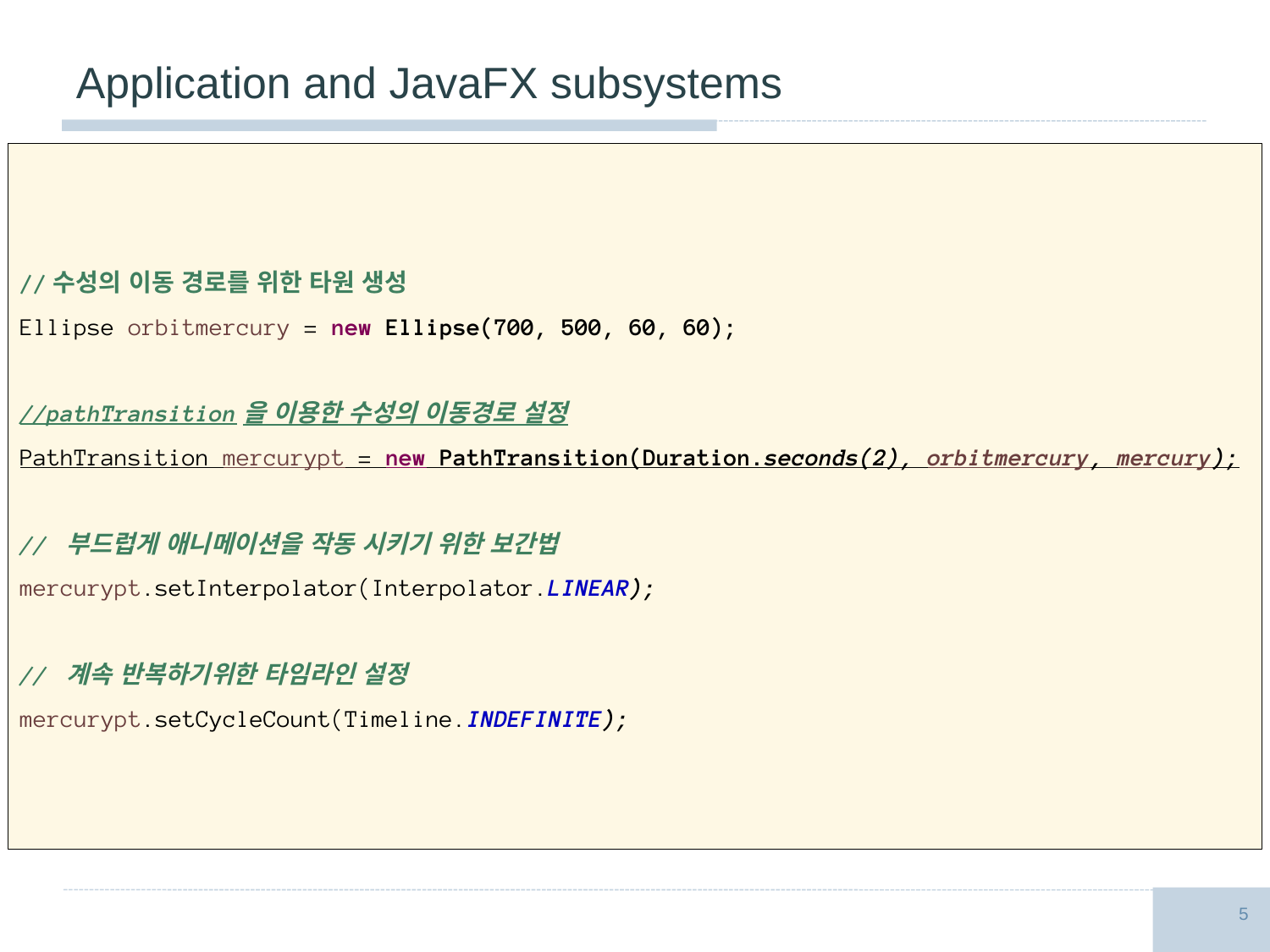

# Application and JavaFX subsystems
//수성의 이동 경로를 위한 타원 생성
Ellipse orbitmercury = new Ellipse(700, 500, 60, 60);

//pathTransition을 이용한 수성의 이동경로 설정
PathTransition mercurypt = new PathTransition(Duration.seconds(2), orbitmercury, mercury);

// 부드럽게 애니메이션을 작동 시키기 위한 보간법
mercurypt.setInterpolator(Interpolator.LINEAR);

// 계속 반복하기위한 타임라인 설정
mercurypt.setCycleCount(Timeline.INDEFINITE);